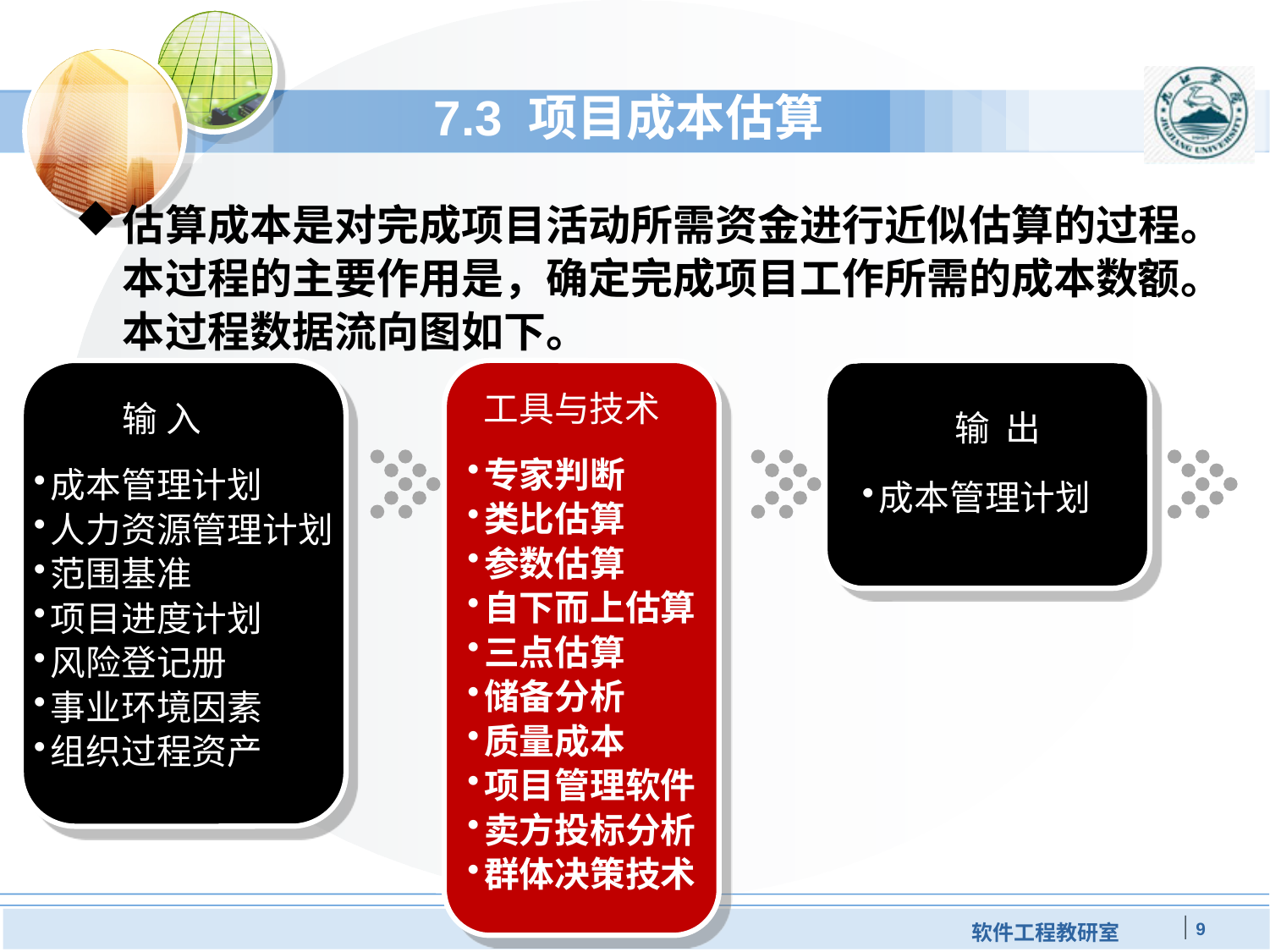

7.3 项目成本估算
估算成本是对完成项目活动所需资金进行近似估算的过程。本过程的主要作用是，确定完成项目工作所需的成本数额。本过程数据流向图如下。

   工具与技术
       输 入
    输  出
专家判断
类比估算
参数估算
自下而上估算
三点估算
储备分析
质量成本
项目管理软件
卖方投标分析
群体决策技术

成本管理计划
人力资源管理计划
范围基准
项目进度计划
风险登记册
事业环境因素
组织过程资产
成本管理计划